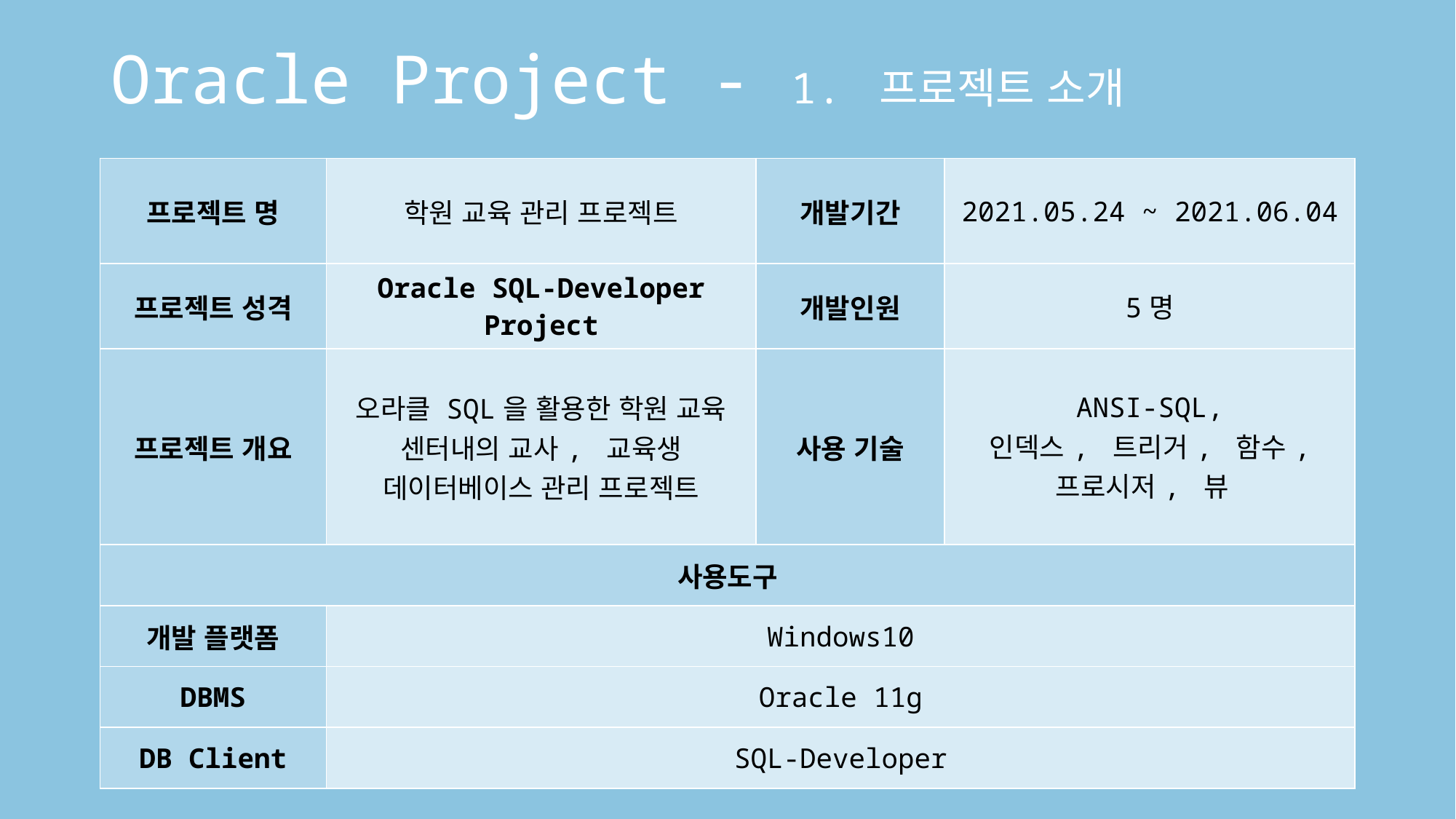

Oracle Project - 1. 프로젝트 소개
| 프로젝트 명 | 학원 교육 관리 프로젝트 | 개발기간 | 2021.05.24 ~ 2021.06.04 |
| --- | --- | --- | --- |
| 프로젝트 성격 | Oracle SQL-Developer Project | 개발인원 | 5명 |
| 프로젝트 개요 | 오라클 SQL을 활용한 학원 교육 센터내의 교사, 교육생 데이터베이스 관리 프로젝트 | 사용 기술 | ANSI-SQL, 인덱스, 트리거, 함수, 프로시저, 뷰 |
| 사용도구 |  |  |  |
| 개발 플랫폼 | Windows10 |  |  |
| DBMS | Oracle 11g |  |  |
| DB Client | SQL-Developer |  |  |